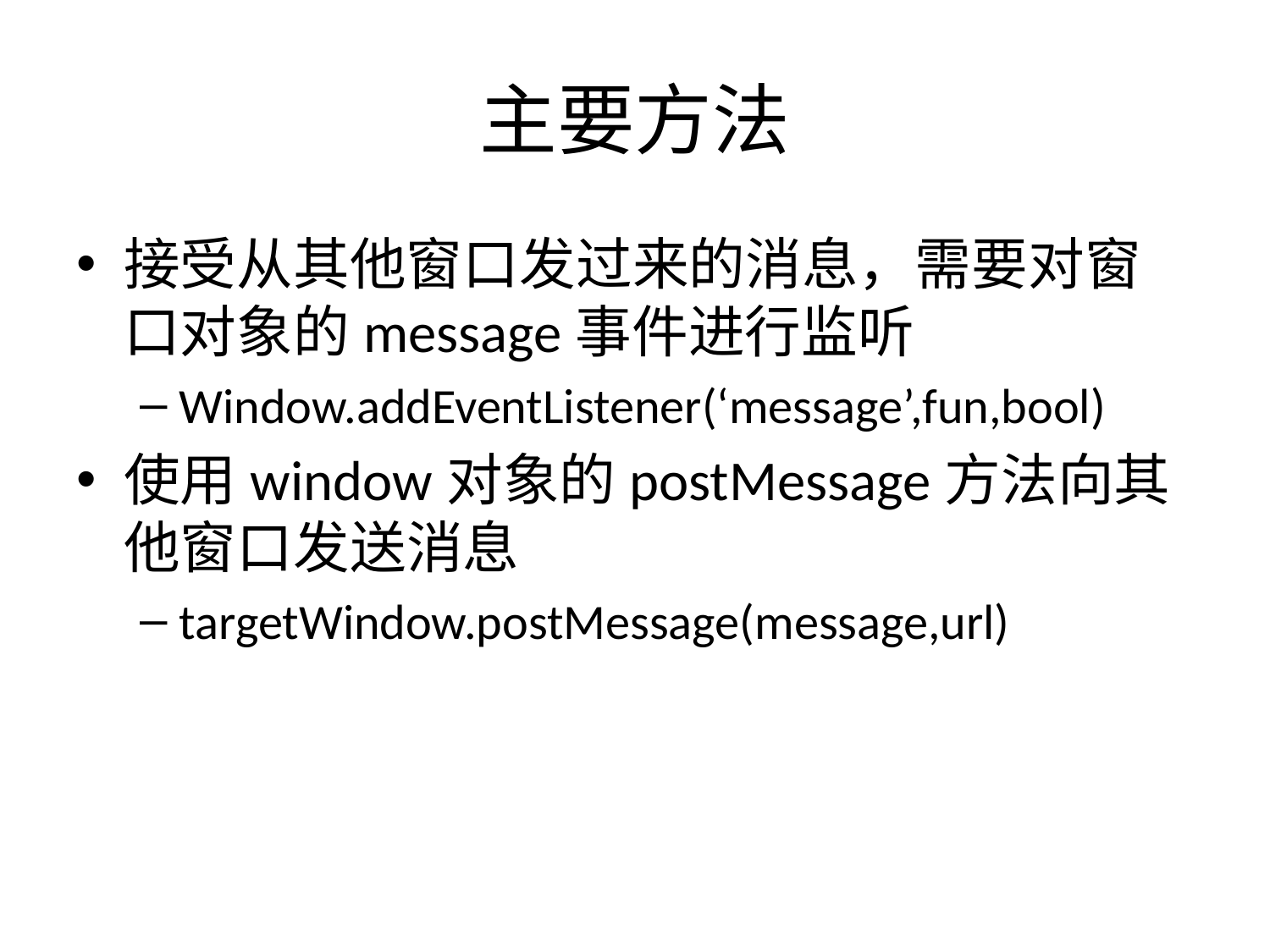

# 主要方法
接受从其他窗口发过来的消息，需要对窗口对象的message事件进行监听
Window.addEventListener(‘message’,fun,bool)
使用window对象的postMessage方法向其他窗口发送消息
targetWindow.postMessage(message,url)